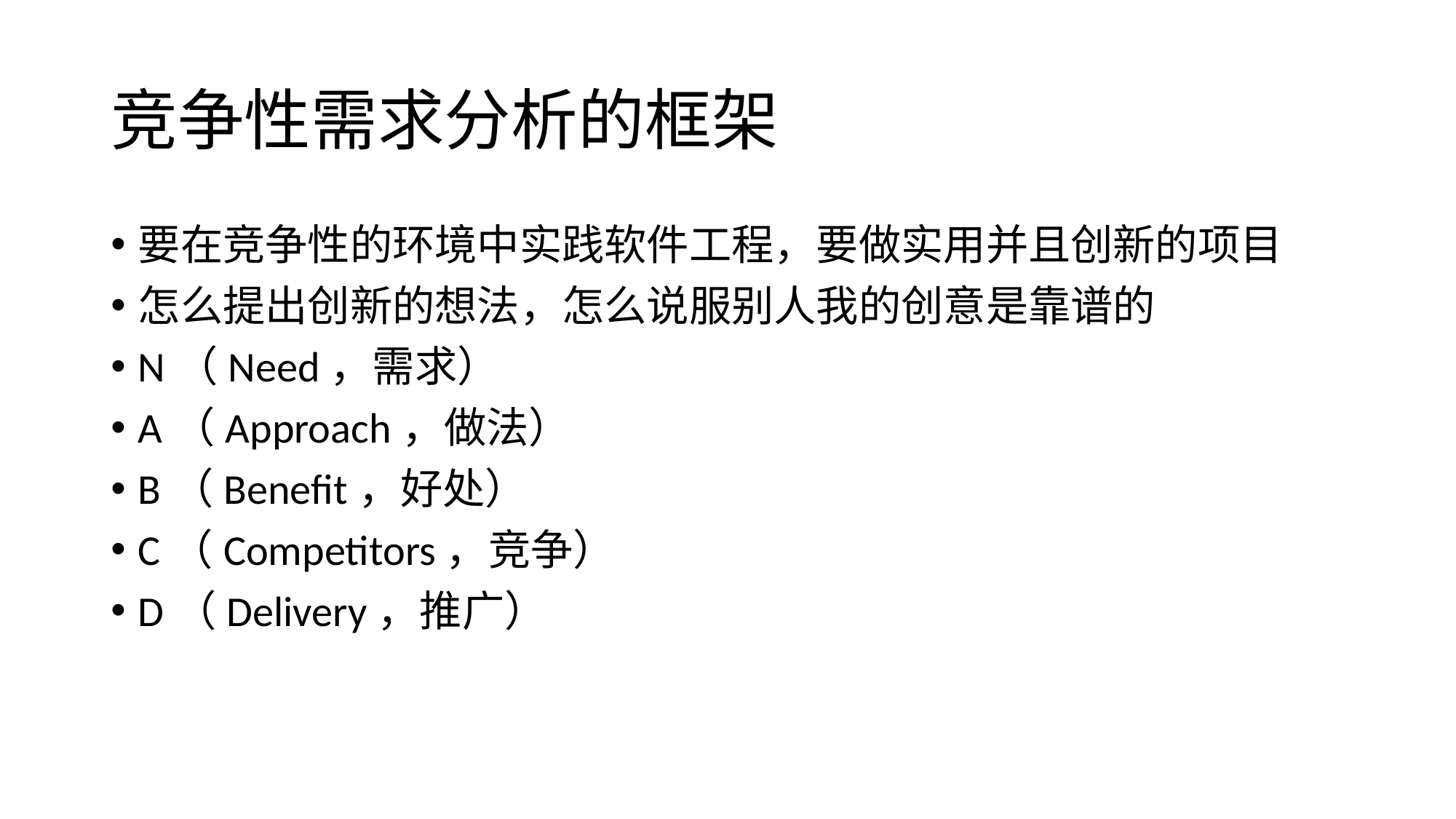

# 竞争性需求分析的框架
要在竞争性的环境中实践软件工程，要做实用并且创新的项目
怎么提出创新的想法，怎么说服别人我的创意是靠谱的
N（Need，需求）
A（Approach，做法）
B（Benefit，好处）
C（Competitors，竞争）
D（Delivery，推广）